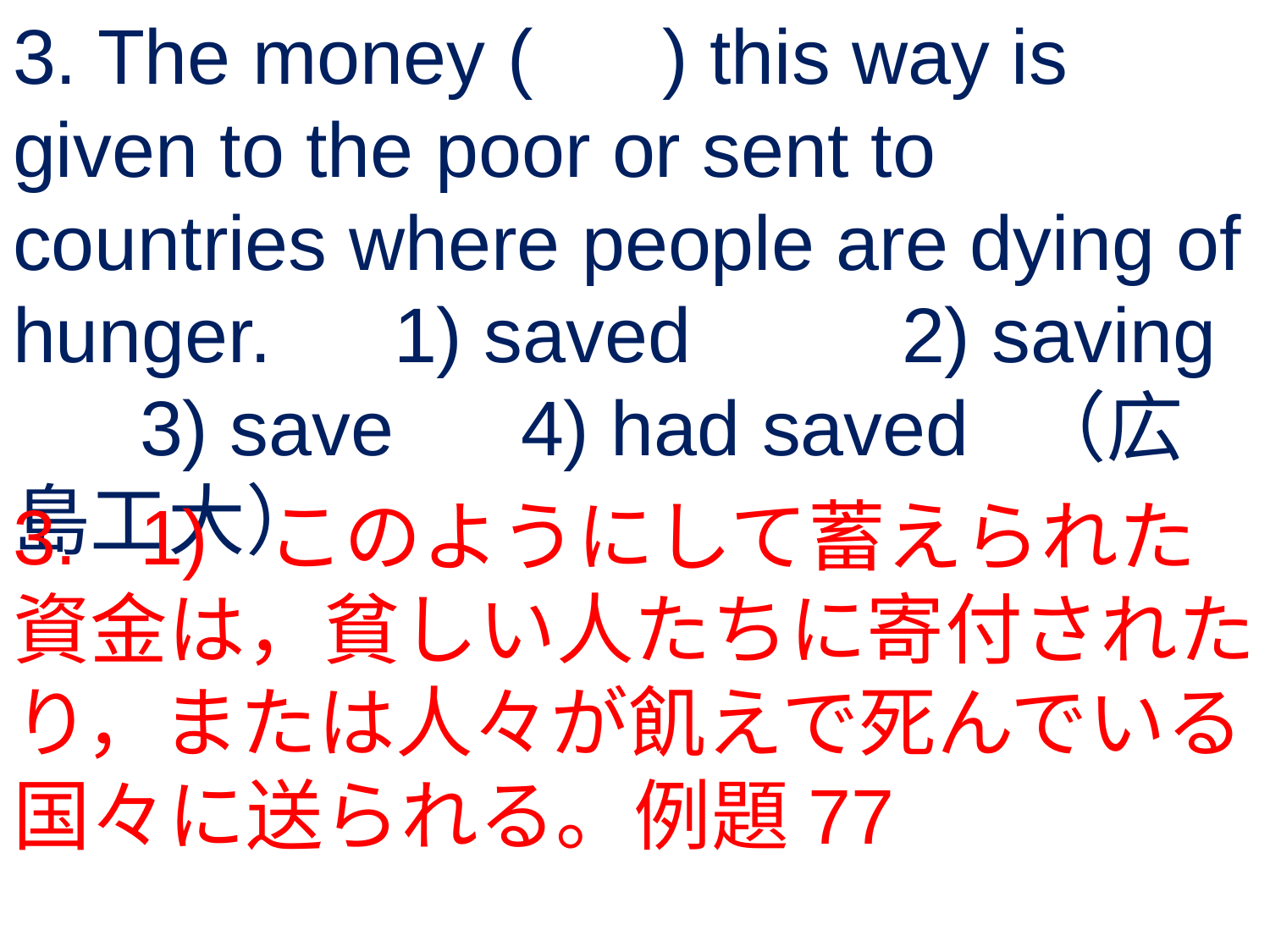

# 3. The money (      ) this way is given to the poor or sent to countries where people are dying of hunger.	1) saved		2) saving	3) save	4) had saved	（広島工大）
3.	1) 	このようにして蓄えられた資金は，貧しい人たちに寄付されたり，または人々が飢えで死んでいる国々に送られる。例題77